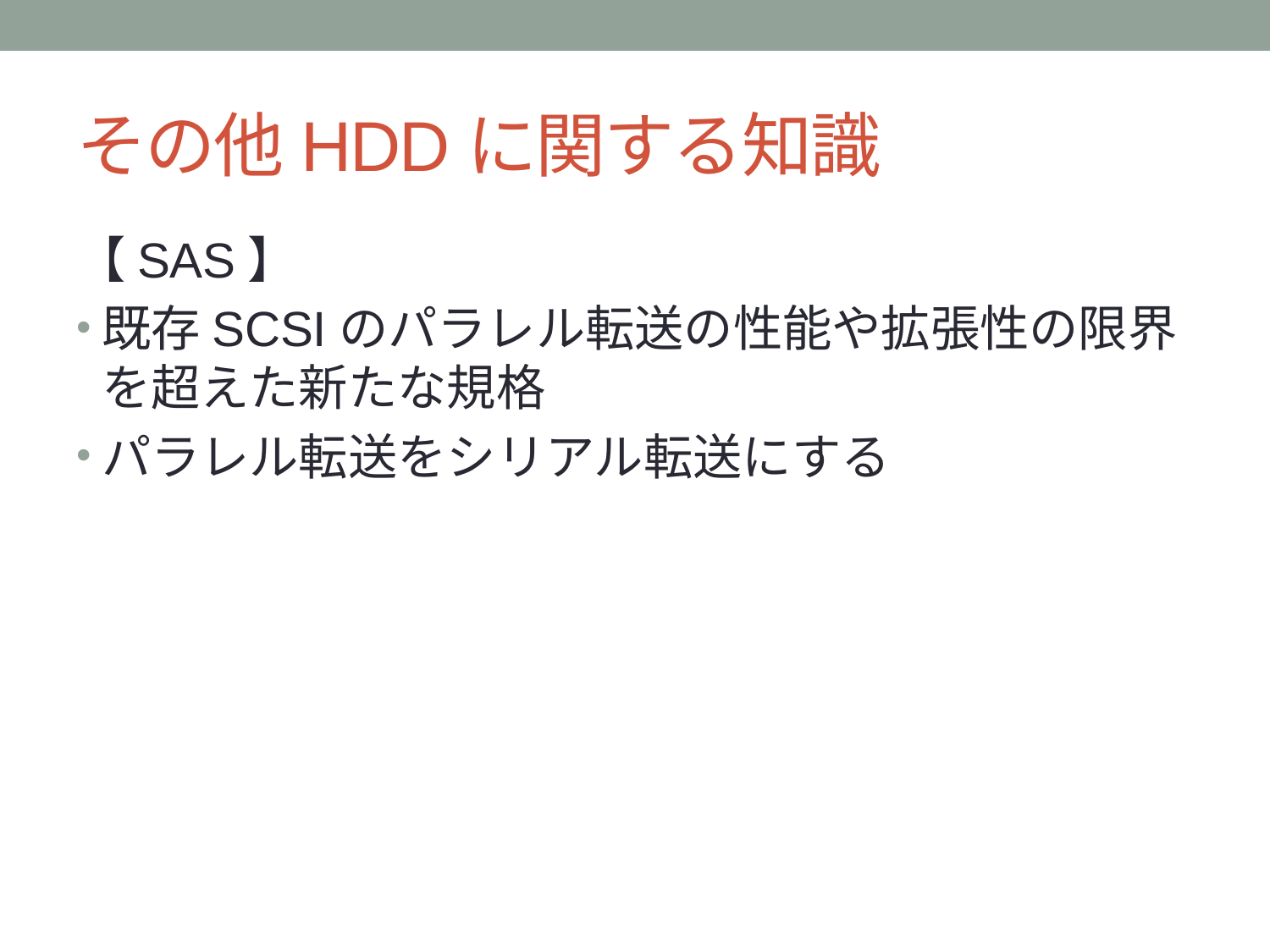

# その他HDDに関する知識
【SAS】
既存SCSIのパラレル転送の性能や拡張性の限界を超えた新たな規格
パラレル転送をシリアル転送にする